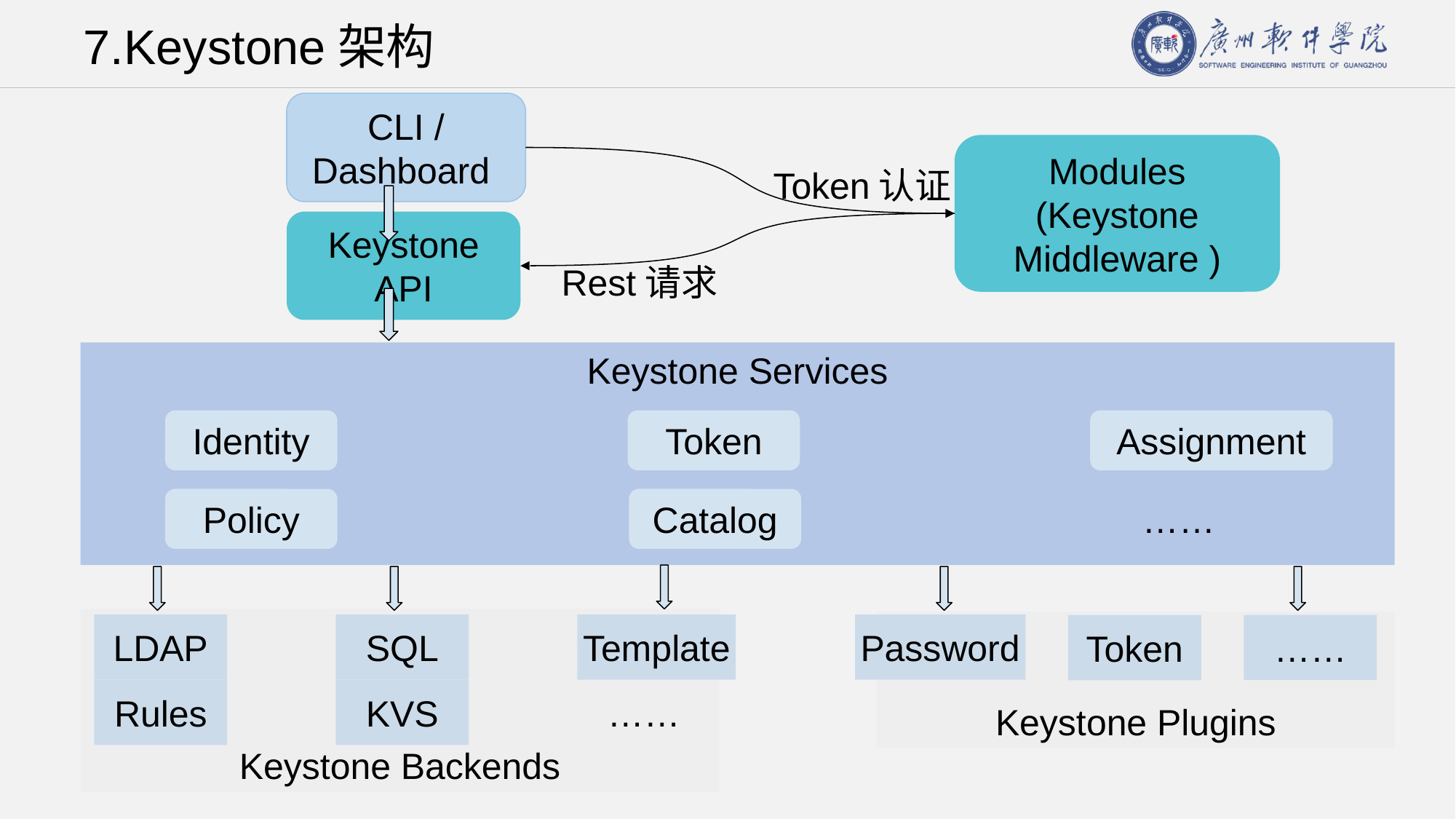

# 7.Keystone架构
CLI / Dashboard
Modules
(Keystone Middleware )
Token认证

Keystone API
Rest请求

Keystone Services
Identity
Token
Assignment
Policy
Catalog
……
Password

Template

LDAP
SQL
……
Token
Keystone Backends
Keystone Plugins
Rules
KVS
……